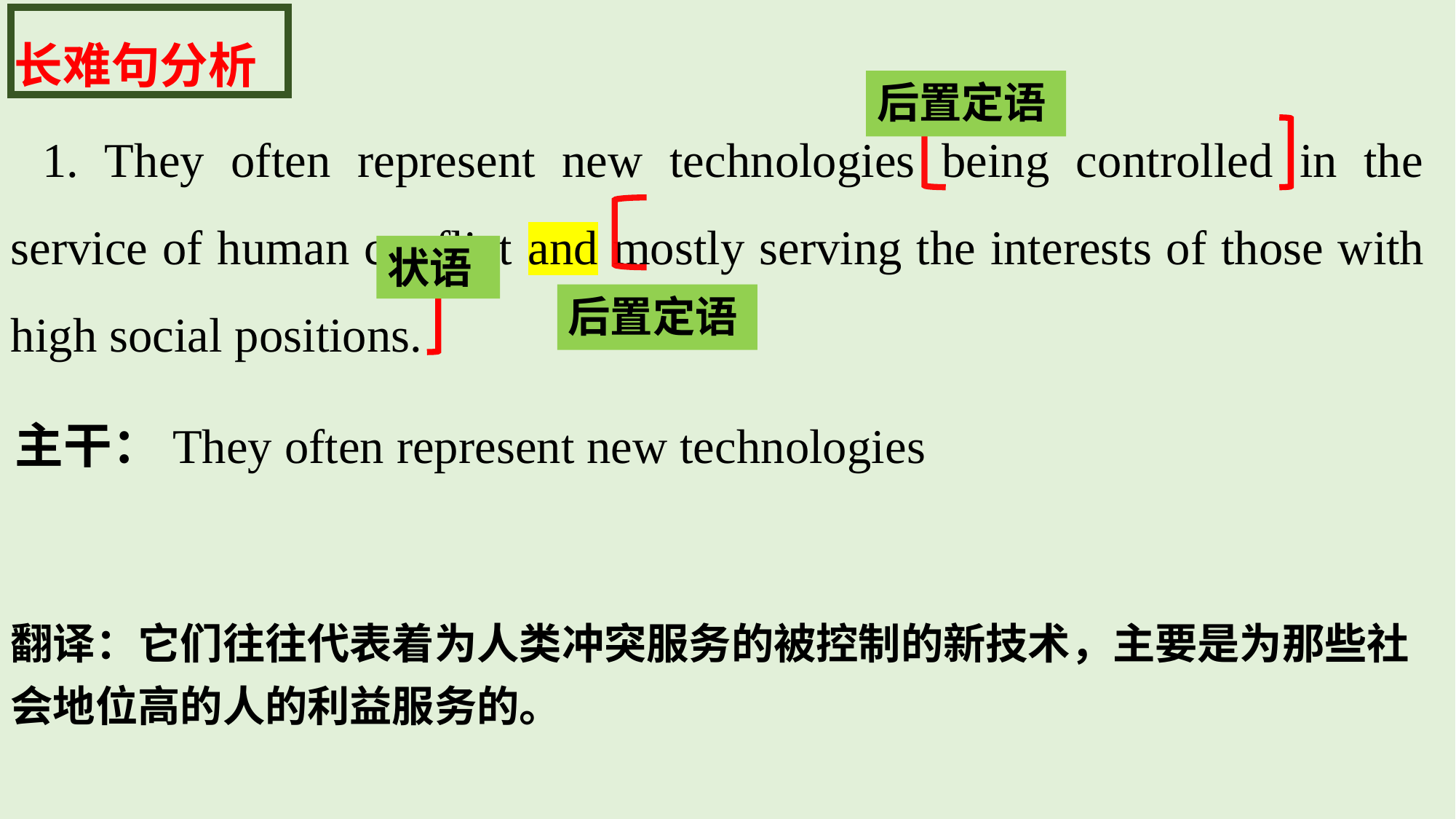

长难句分析

后置定语
1. They often represent new technologies being controlled in the service of human conflict and mostly serving the interests of those with high social positions.

状语
后置定语

主干：They often represent new technologies
翻译：它们往往代表着为人类冲突服务的被控制的新技术，主要是为那些社会地位高的人的利益服务的。